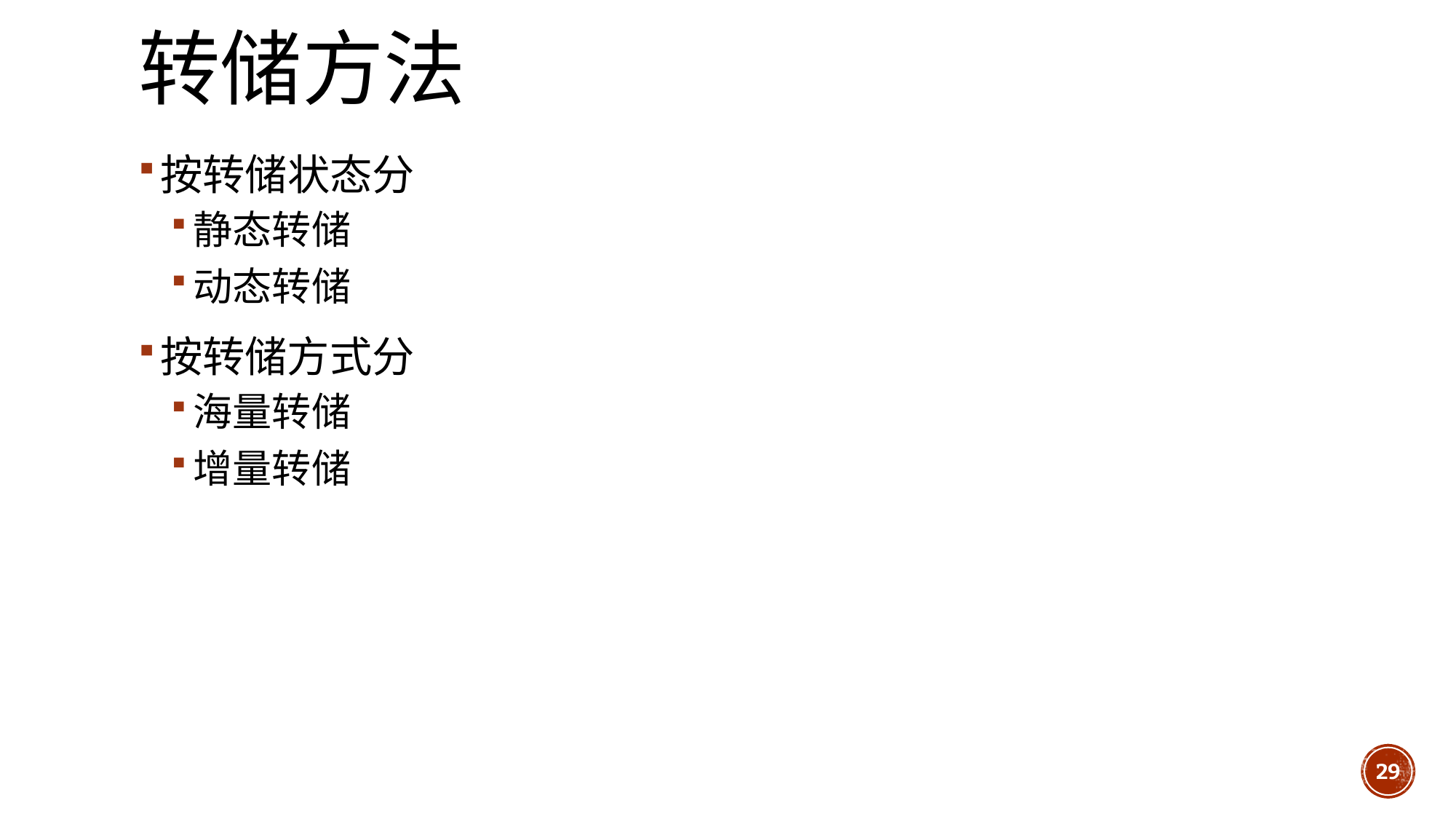

# 转储方法
按转储状态分
静态转储
动态转储
按转储方式分
海量转储
增量转储
29